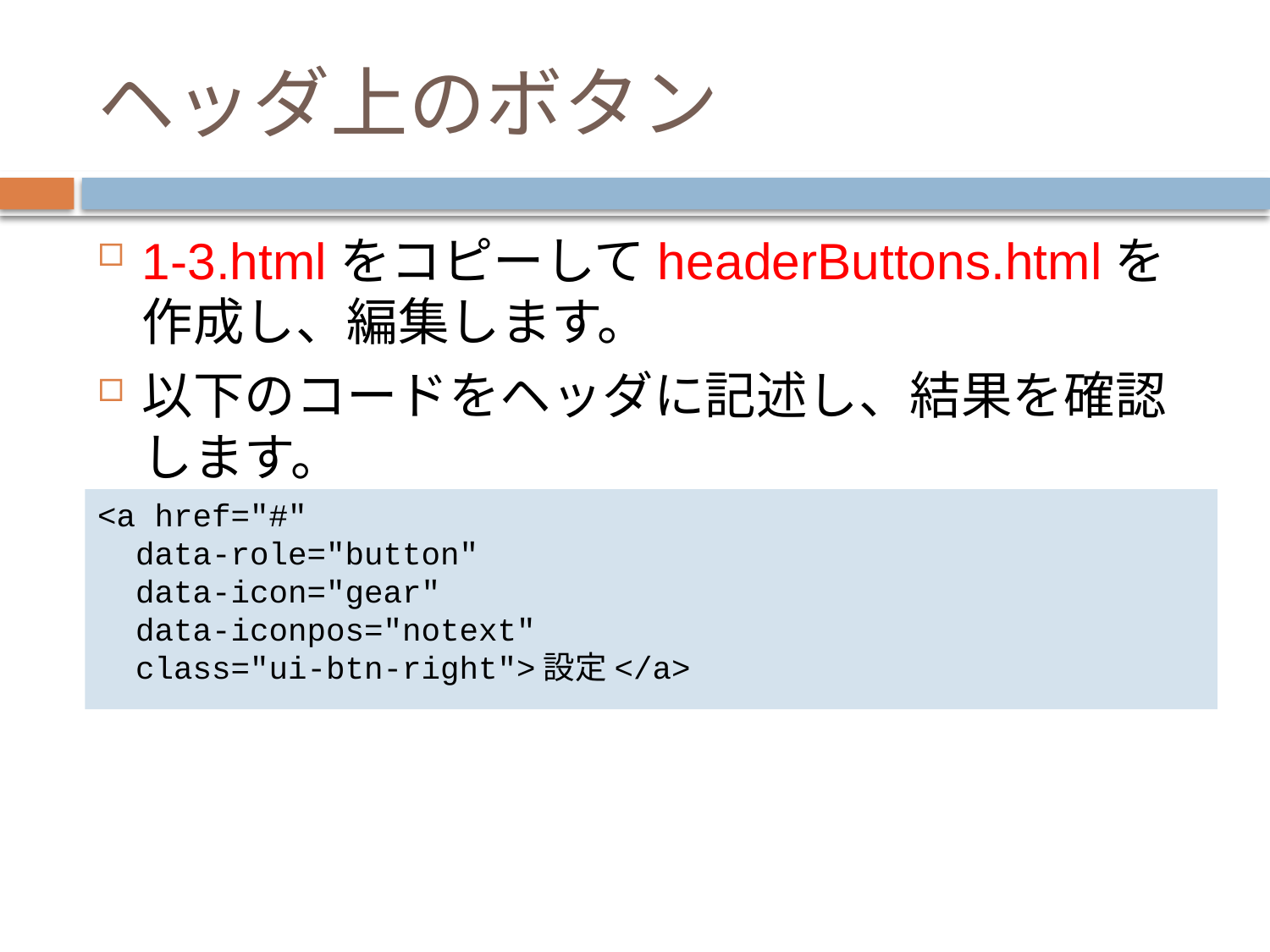

# ヘッダ上のボタン
1-3.htmlをコピーしてheaderButtons.htmlを作成し、編集します。
以下のコードをヘッダに記述し、結果を確認します。
<a href="#"
  data-role="button"
  data-icon="gear"
  data-iconpos="notext"
  class="ui-btn-right">設定</a>